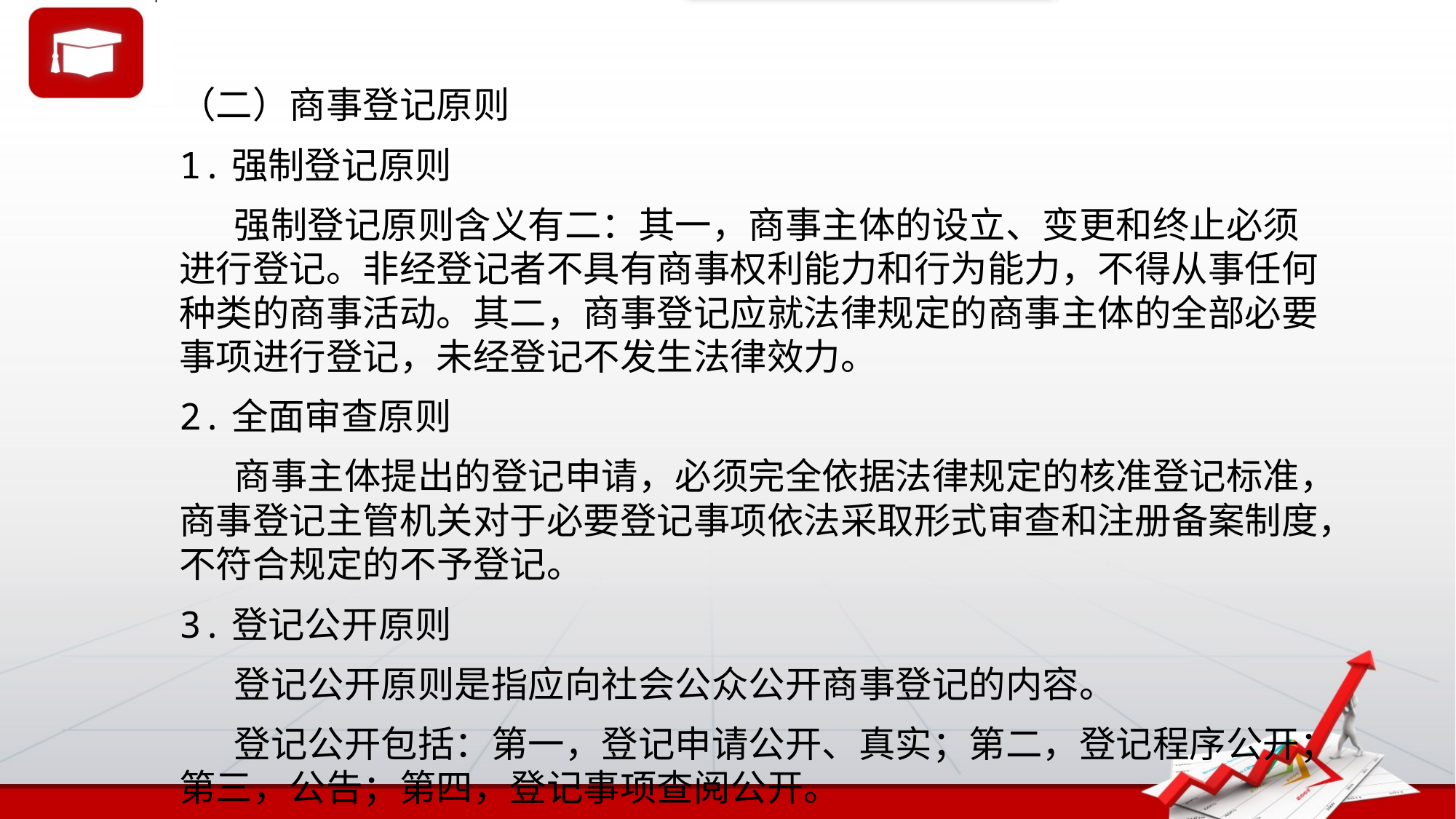

（二）商事登记原则
1.强制登记原则
强制登记原则含义有二：其一，商事主体的设立、变更和终止必须进行登记。非经登记者不具有商事权利能力和行为能力，不得从事任何种类的商事活动。其二，商事登记应就法律规定的商事主体的全部必要事项进行登记，未经登记不发生法律效力。
2.全面审查原则
商事主体提出的登记申请，必须完全依据法律规定的核准登记标准，商事登记主管机关对于必要登记事项依法采取形式审查和注册备案制度，不符合规定的不予登记。
3.登记公开原则
登记公开原则是指应向社会公众公开商事登记的内容。
登记公开包括：第一，登记申请公开、真实；第二，登记程序公开；第三，公告；第四，登记事项查阅公开。